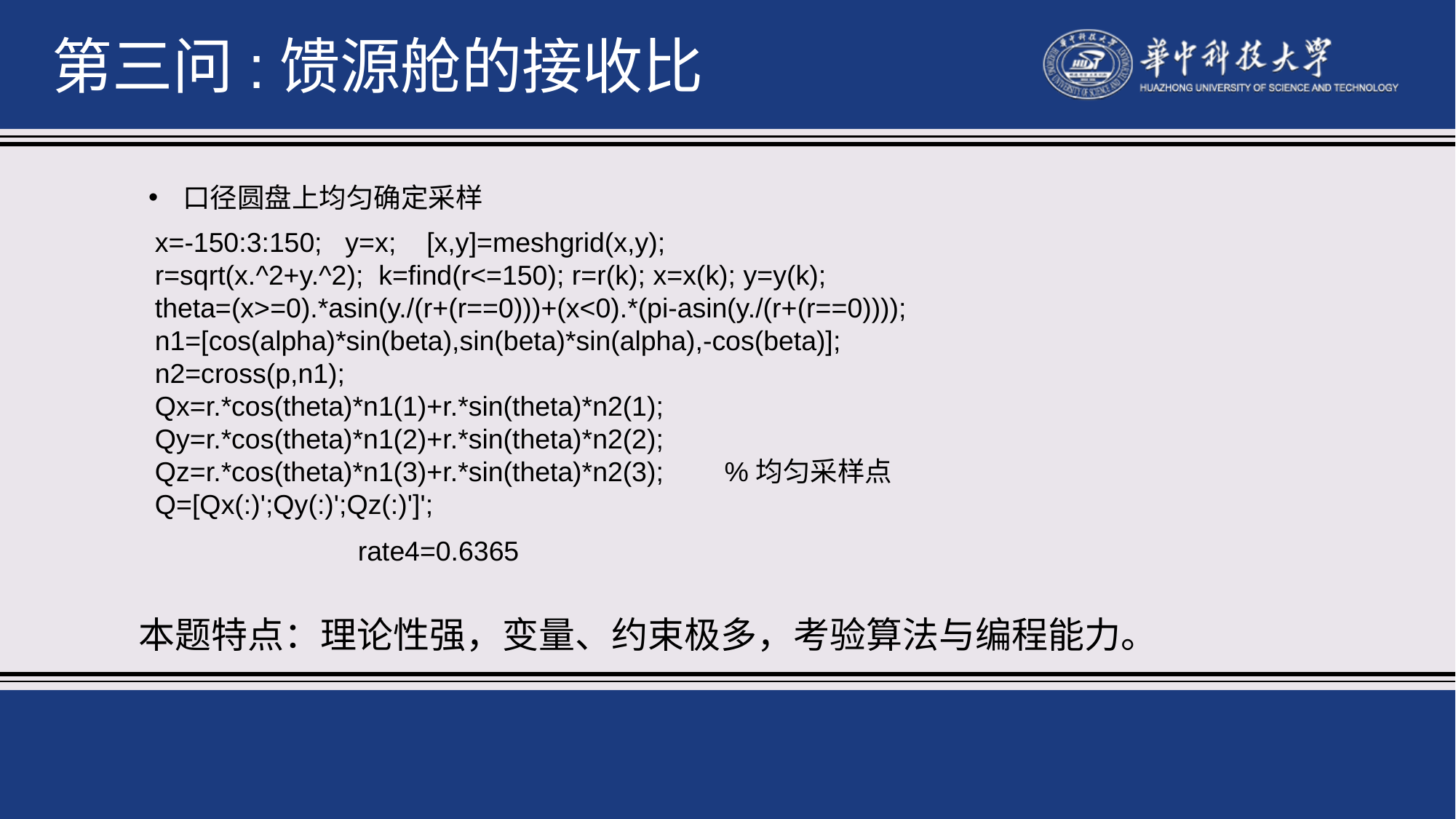

第三问:馈源舱的接收比
口径圆盘上均匀确定采样
x=-150:3:150;   y=x;    [x,y]=meshgrid(x,y);
r=sqrt(x.^2+y.^2);  k=find(r<=150); r=r(k); x=x(k); y=y(k);
theta=(x>=0).*asin(y./(r+(r==0)))+(x<0).*(pi-asin(y./(r+(r==0))));
n1=[cos(alpha)*sin(beta),sin(beta)*sin(alpha),-cos(beta)];
n2=cross(p,n1);
Qx=r.*cos(theta)*n1(1)+r.*sin(theta)*n2(1);
Qy=r.*cos(theta)*n1(2)+r.*sin(theta)*n2(2);
Qz=r.*cos(theta)*n1(3)+r.*sin(theta)*n2(3);        %均匀采样点
Q=[Qx(:)';Qy(:)';Qz(:)']';
rate4=0.6365
本题特点：理论性强，变量、约束极多，考验算法与编程能力。